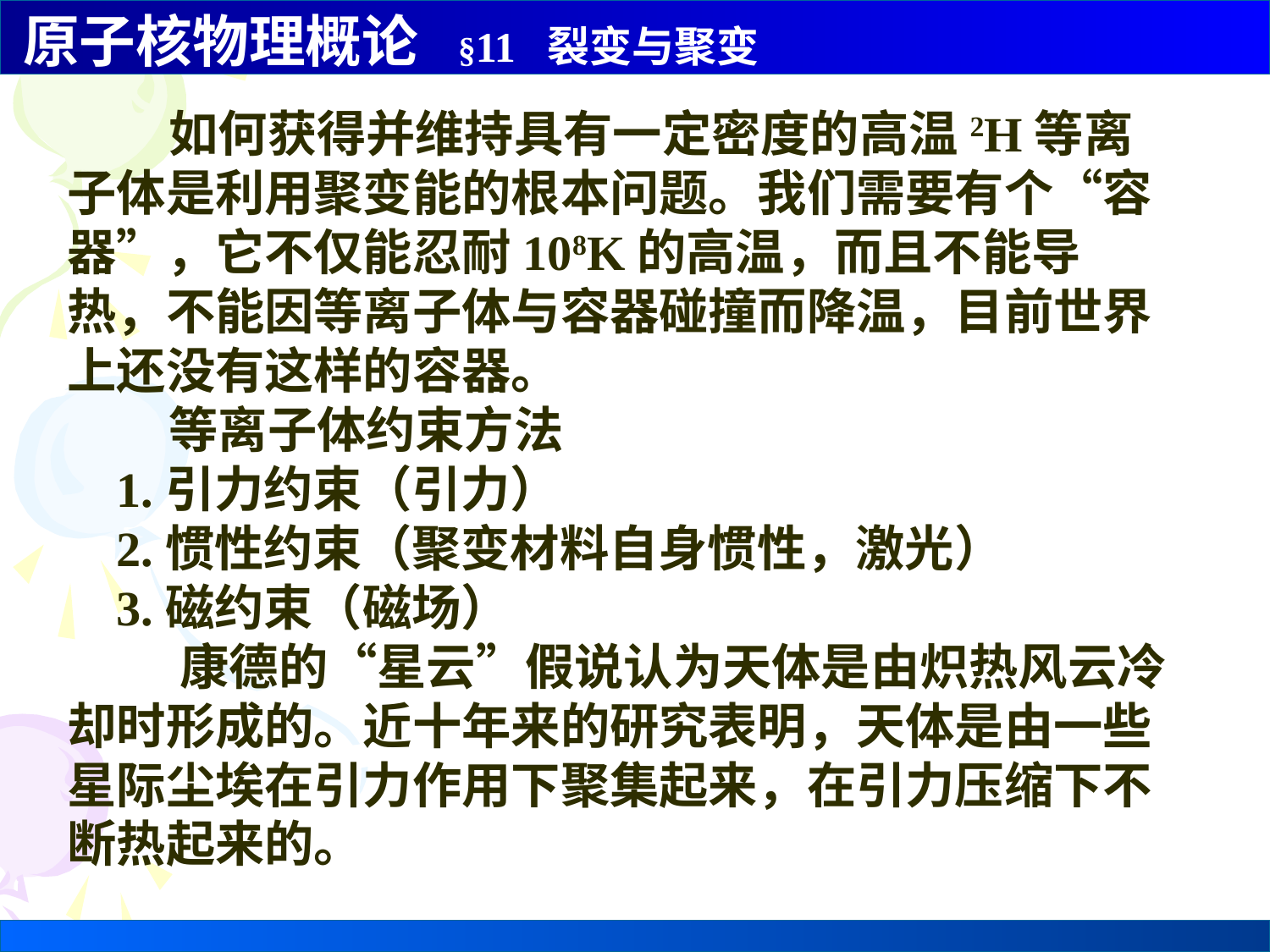

如何获得并维持具有一定密度的高温2H等离子体是利用聚变能的根本问题。我们需要有个“容器”，它不仅能忍耐108K的高温，而且不能导热，不能因等离子体与容器碰撞而降温，目前世界上还没有这样的容器。
        等离子体约束方法
    1.引力约束（引力）
    2.惯性约束（聚变材料自身惯性，激光）
    3.磁约束（磁场）
         康德的“星云”假说认为天体是由炽热风云冷却时形成的。近十年来的研究表明，天体是由一些星际尘埃在引力作用下聚集起来，在引力压缩下不断热起来的。